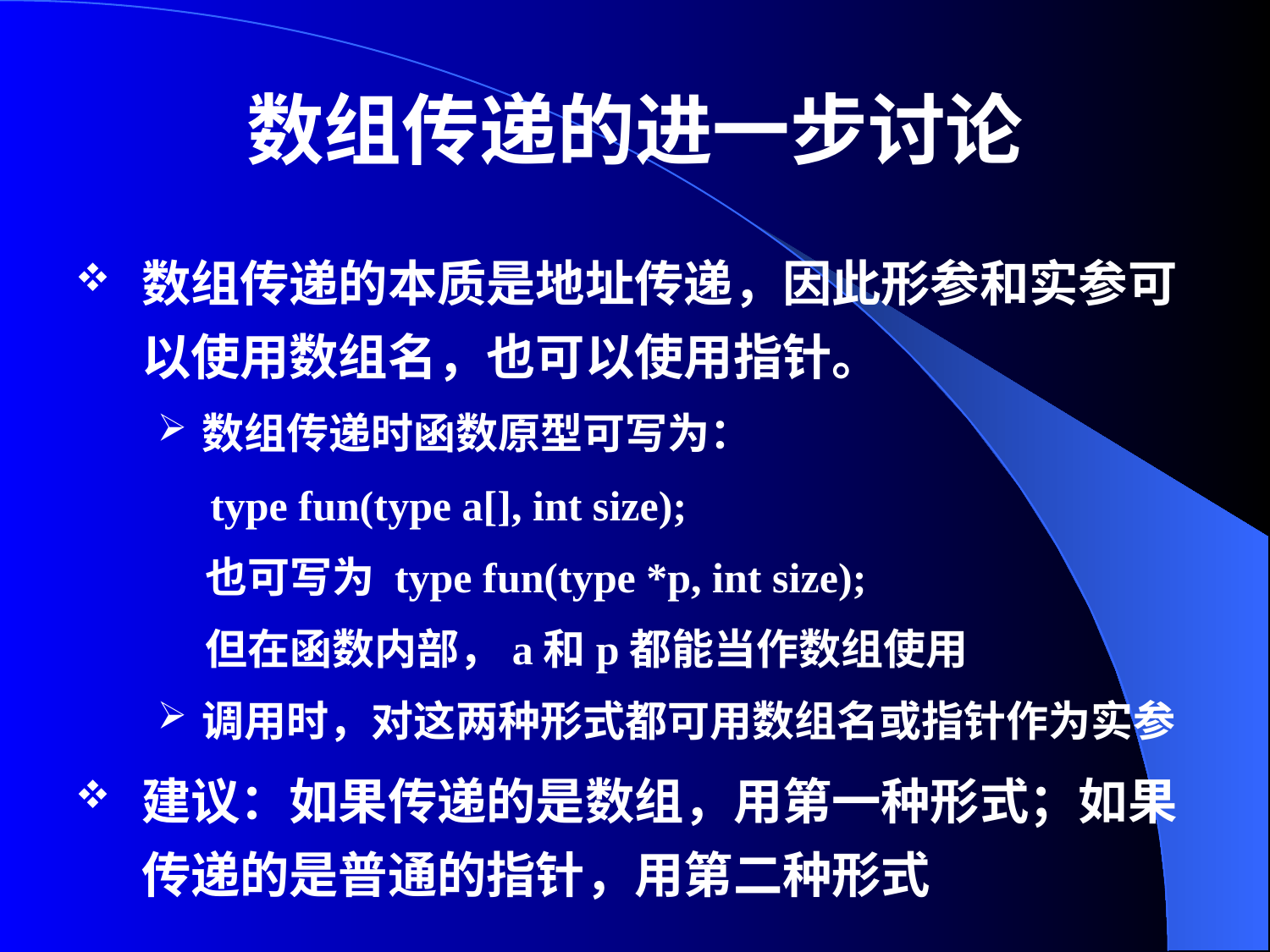

# 数组传递的进一步讨论
数组传递的本质是地址传递，因此形参和实参可以使用数组名，也可以使用指针。
数组传递时函数原型可写为：
     type fun(type a[], int size);
    也可写为 type fun(type *p, int size);
    但在函数内部，a和p都能当作数组使用
调用时，对这两种形式都可用数组名或指针作为实参
建议：如果传递的是数组，用第一种形式；如果传递的是普通的指针，用第二种形式